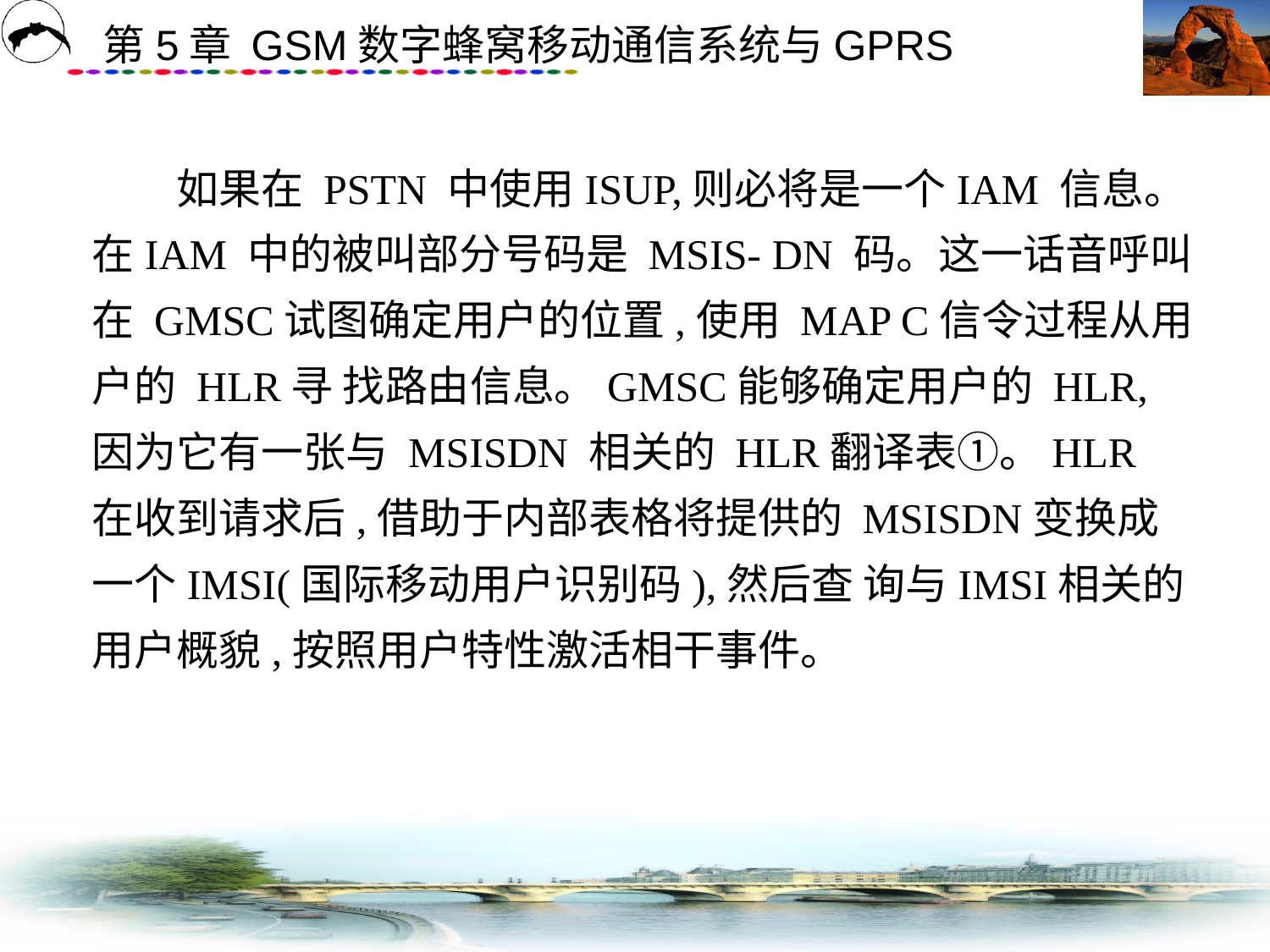

# 如果在 PSTN 中使用ISUP,则必将是一个IAM 信息。在IAM 中的被叫部分号码是 MSIS- DN 码。这一话音呼叫在 GMSC试图确定用户的位置,使用 MAP C信令过程从用户的 HLR寻 找路由信息。GMSC能够确定用户的 HLR,因为它有一张与 MSISDN 相关的 HLR翻译表①。HLR 在收到请求后,借助于内部表格将提供的 MSISDN变换成一个IMSI(国际移动用户识别码),然后查 询与IMSI相关的用户概貌,按照用户特性激活相干事件。